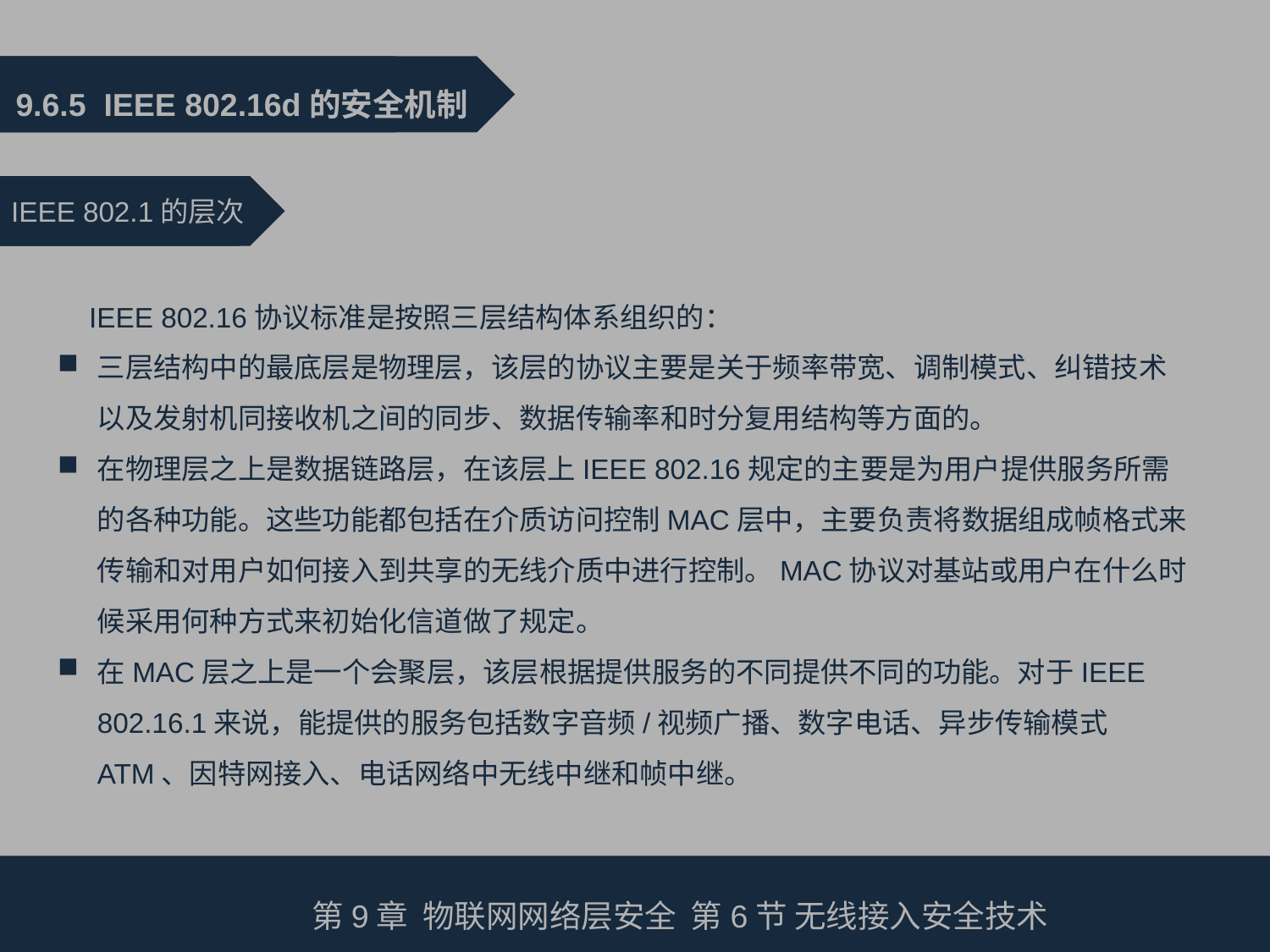

9.6.5  IEEE 802.16d的安全机制
IEEE 802.1的层次
    IEEE 802.16协议标准是按照三层结构体系组织的：
三层结构中的最底层是物理层，该层的协议主要是关于频率带宽、调制模式、纠错技术以及发射机同接收机之间的同步、数据传输率和时分复用结构等方面的。
在物理层之上是数据链路层，在该层上IEEE 802.16规定的主要是为用户提供服务所需的各种功能。这些功能都包括在介质访问控制MAC层中，主要负责将数据组成帧格式来传输和对用户如何接入到共享的无线介质中进行控制。MAC协议对基站或用户在什么时候采用何种方式来初始化信道做了规定。
在MAC层之上是一个会聚层，该层根据提供服务的不同提供不同的功能。对于IEEE 802.16.1来说，能提供的服务包括数字音频/视频广播、数字电话、异步传输模式ATM、因特网接入、电话网络中无线中继和帧中继。
第9章  物联网网络层安全  第6节 无线接入安全技术